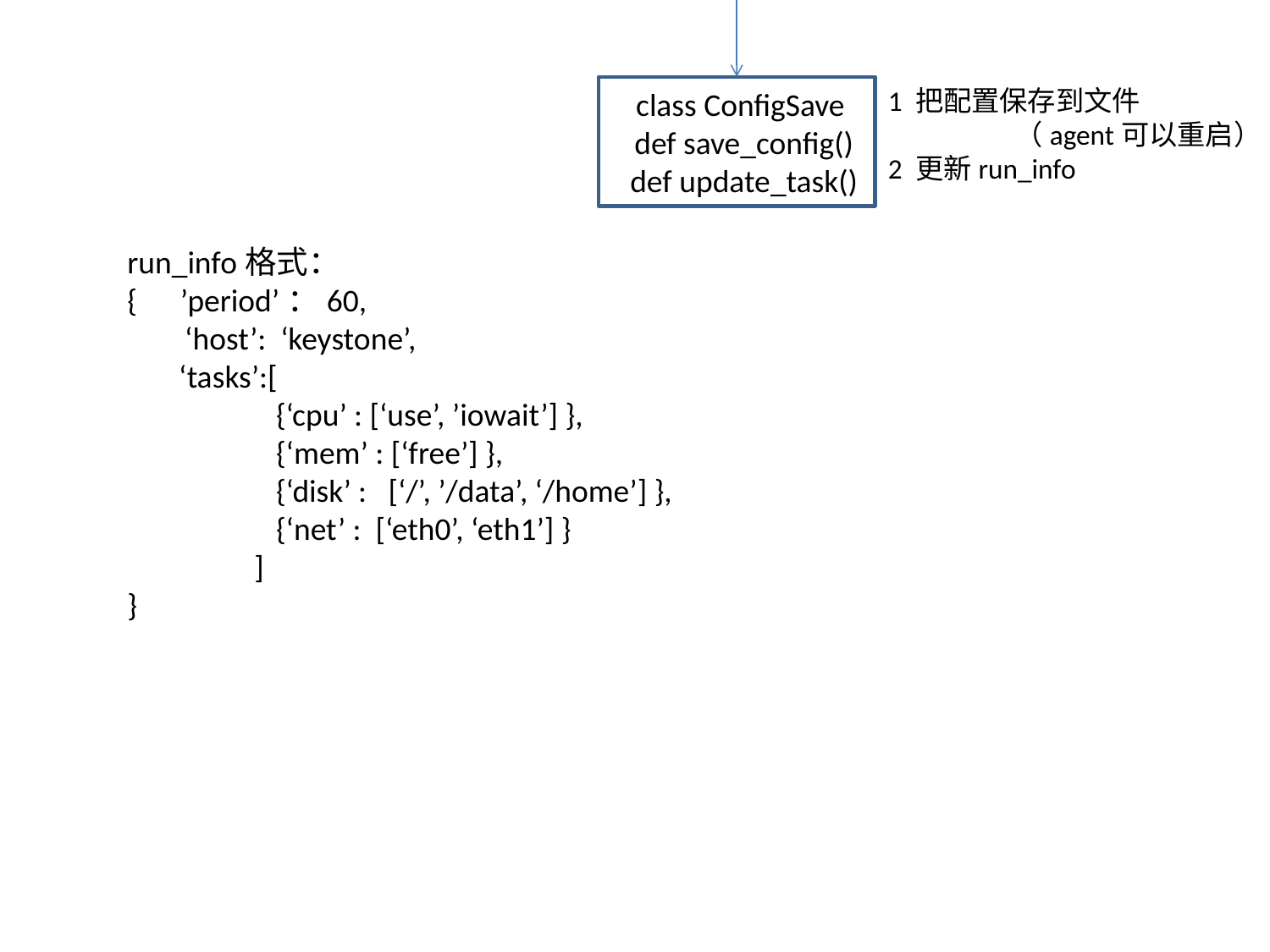

class ConfigSave
  def save_config()
  def update_task()
1 把配置保存到文件
	（agent可以重启）
2 更新run_info
run_info格式：
{      ’period’：60,
        ‘host’:  ‘keystone’,
        ‘tasks’:[
	   {‘cpu’ : [‘use’, ’iowait’] },
	   {‘mem’ : [‘free’] },
	   {‘disk’ :   [‘/’, ’/data’, ‘/home’] },
	   {‘net’ :  [‘eth0’, ‘eth1’] }
	]
}